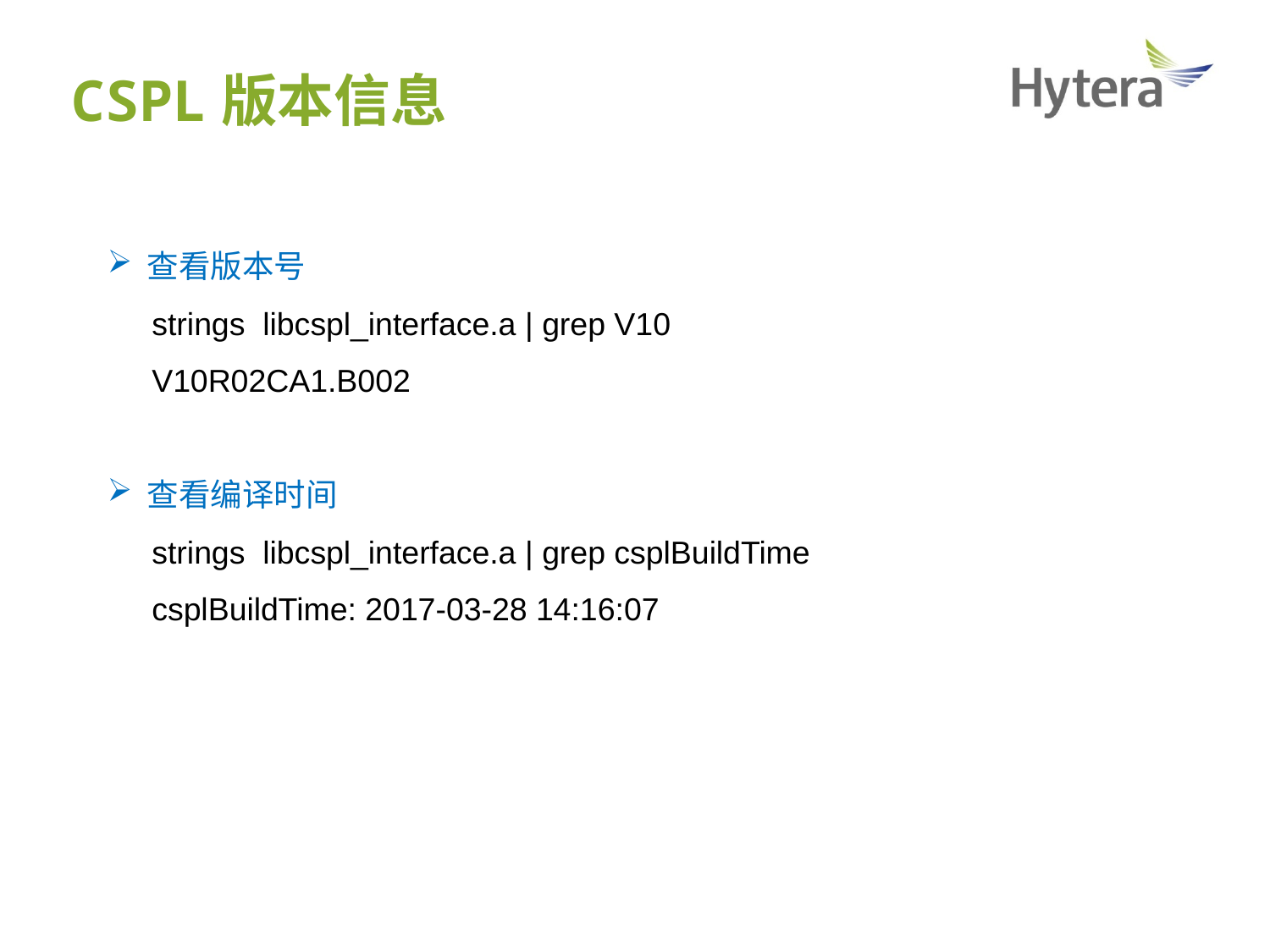

CSPL版本信息

查看版本号
     strings  libcspl_interface.a | grep V10
     V10R02CA1.B002

查看编译时间
     strings  libcspl_interface.a | grep csplBuildTime
     csplBuildTime: 2017-03-28 14:16:07